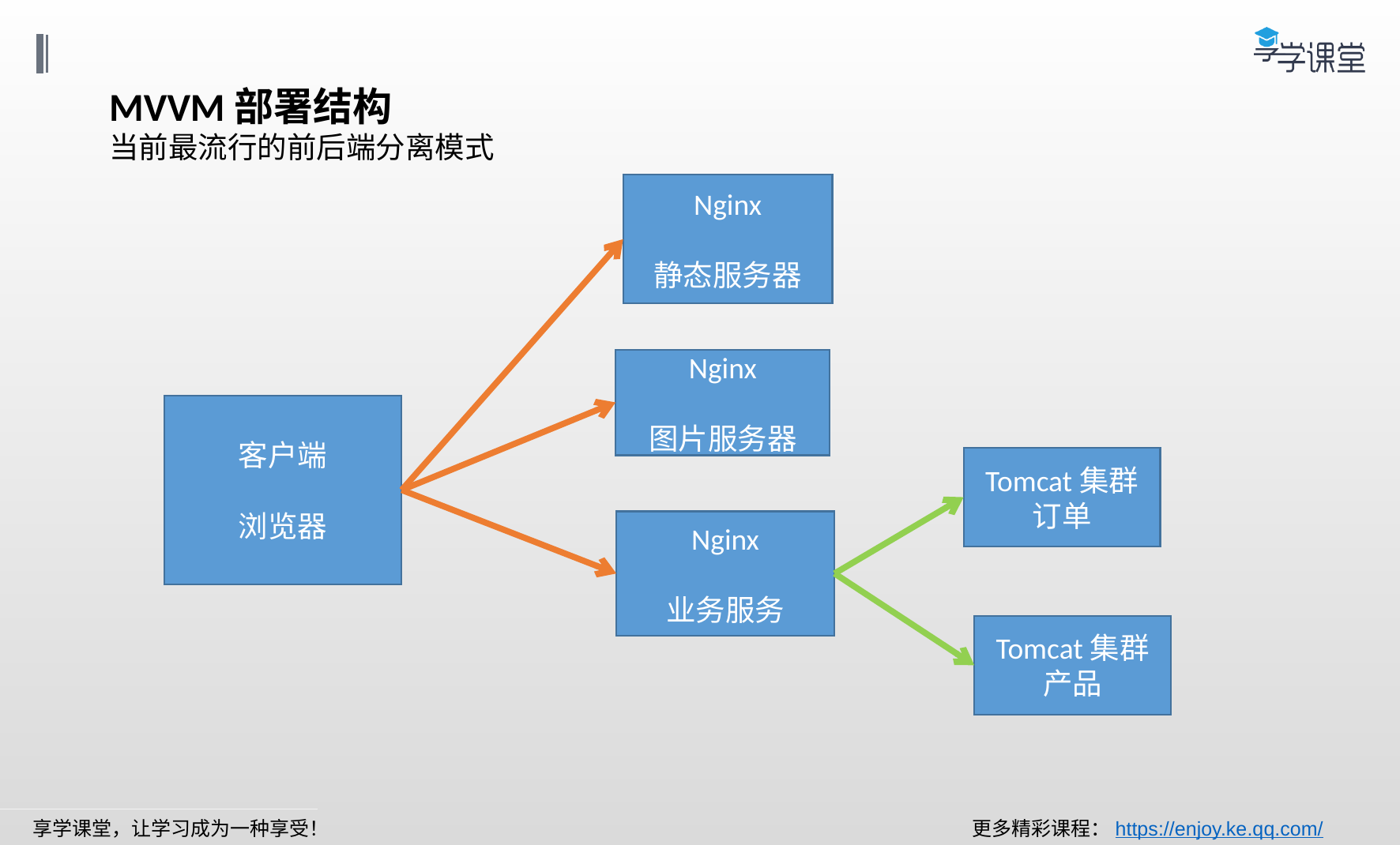

MVVM部署结构
当前最流行的前后端分离模式
Nginx

静态服务器
客户端

浏览器
Nginx

业务服务
Tomcat集群
产品
Nginx

图片服务器
Tomcat集群
订单